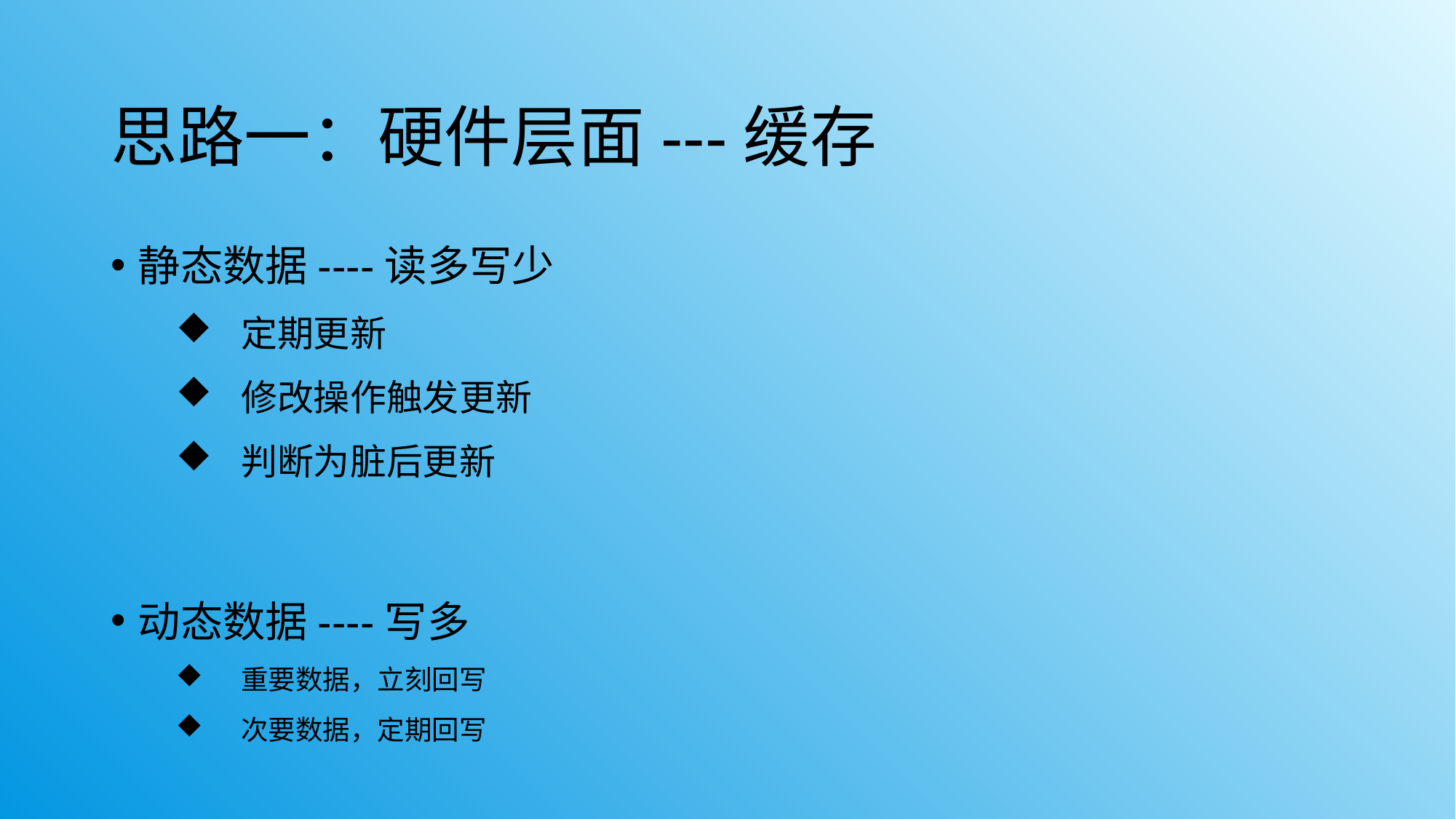

# 思路一：硬件层面---缓存
静态数据----读多写少
定期更新
修改操作触发更新
判断为脏后更新

动态数据----写多
重要数据，立刻回写
次要数据，定期回写